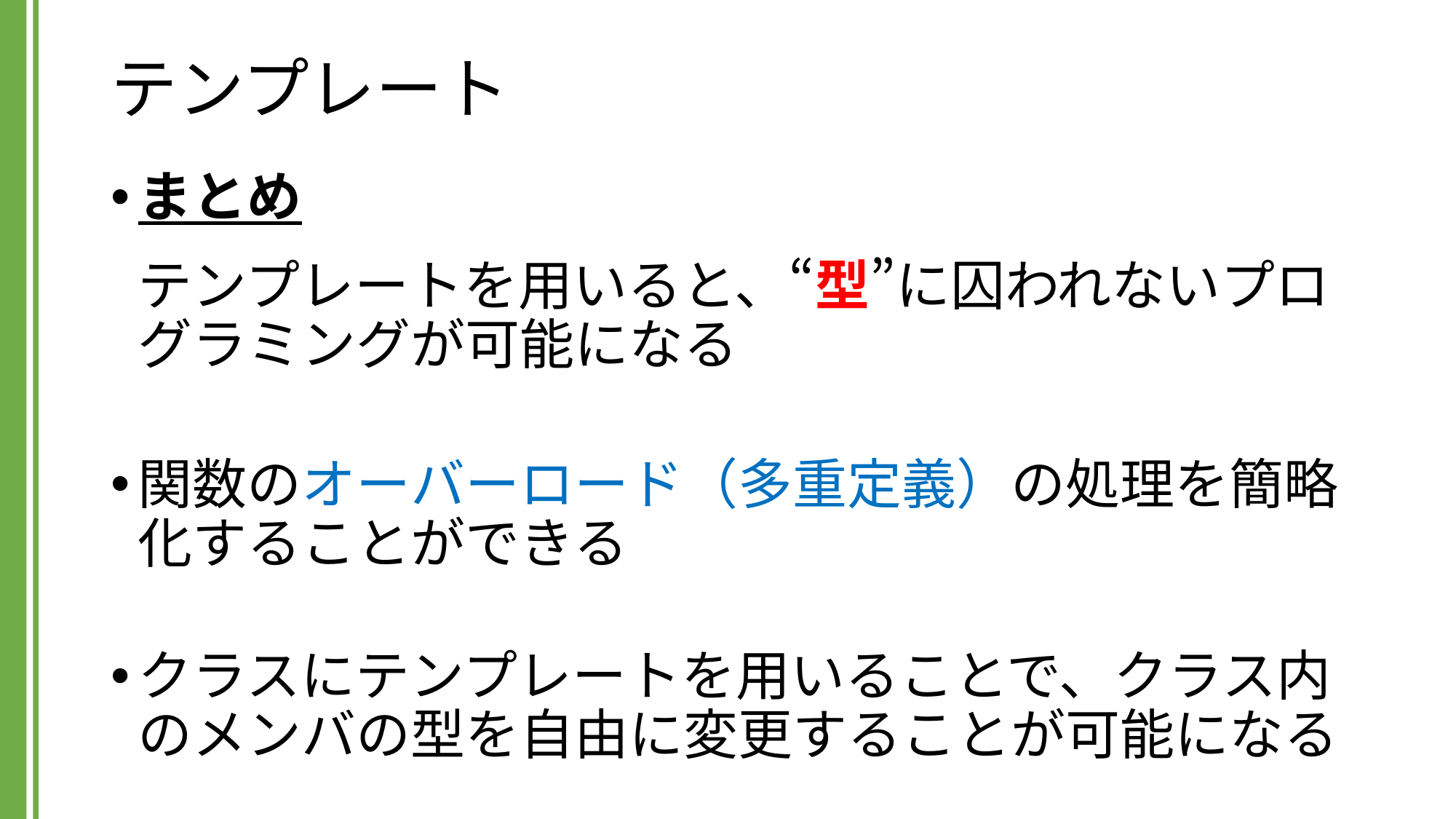

# テンプレート
まとめ
テンプレートを用いると、“型”に囚われないプログラミングが可能になる
関数のオーバーロード（多重定義）の処理を簡略化することができる
クラスにテンプレートを用いることで、クラス内のメンバの型を自由に変更することが可能になる